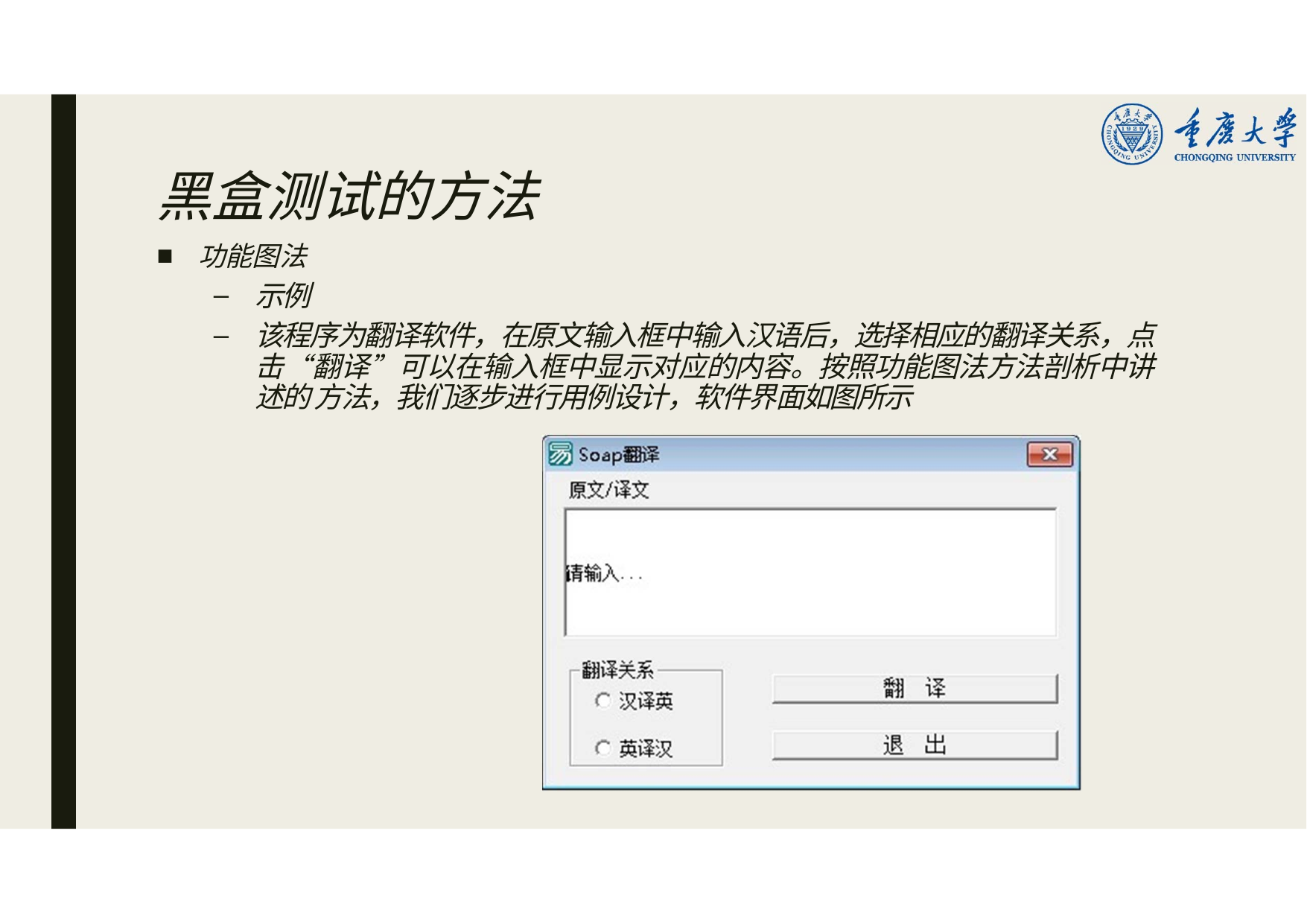

# 黑盒测试的方法
功能图法
示例
该程序为翻译软件，在原文输入框中输入汉语后，选择相应的翻译关系，点 击“翻译”可以在输入框中显示对应的内容。按照功能图法方法剖析中讲述的 方法，我们逐步进行用例设计，软件界面如图所示